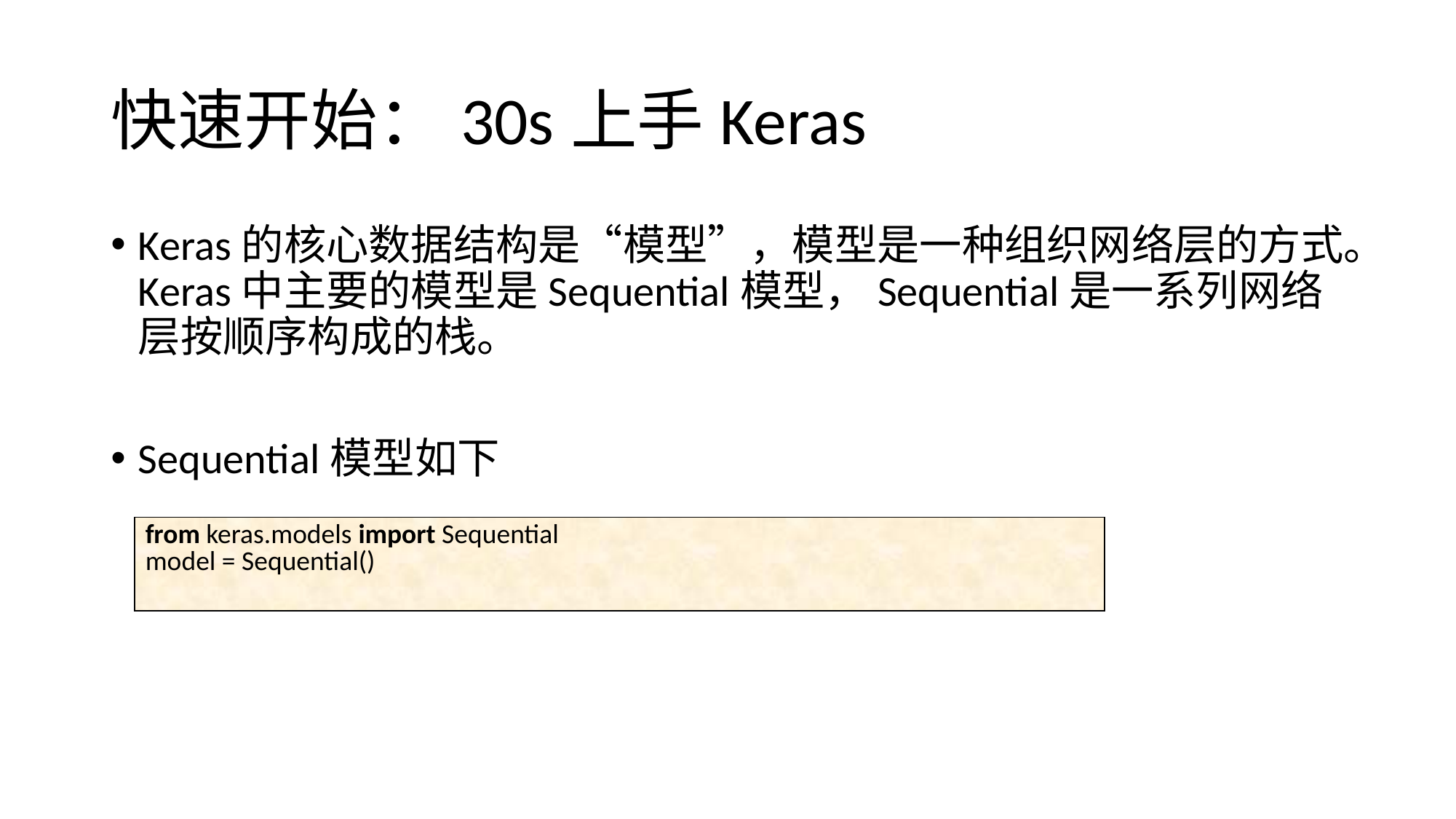

# 快速开始：30s上手Keras
Keras的核心数据结构是“模型”，模型是一种组织网络层的方式。Keras中主要的模型是Sequential模型，Sequential是一系列网络层按顺序构成的栈。

Sequential模型如下

| from keras.models import Sequential model = Sequential() |
| --- |